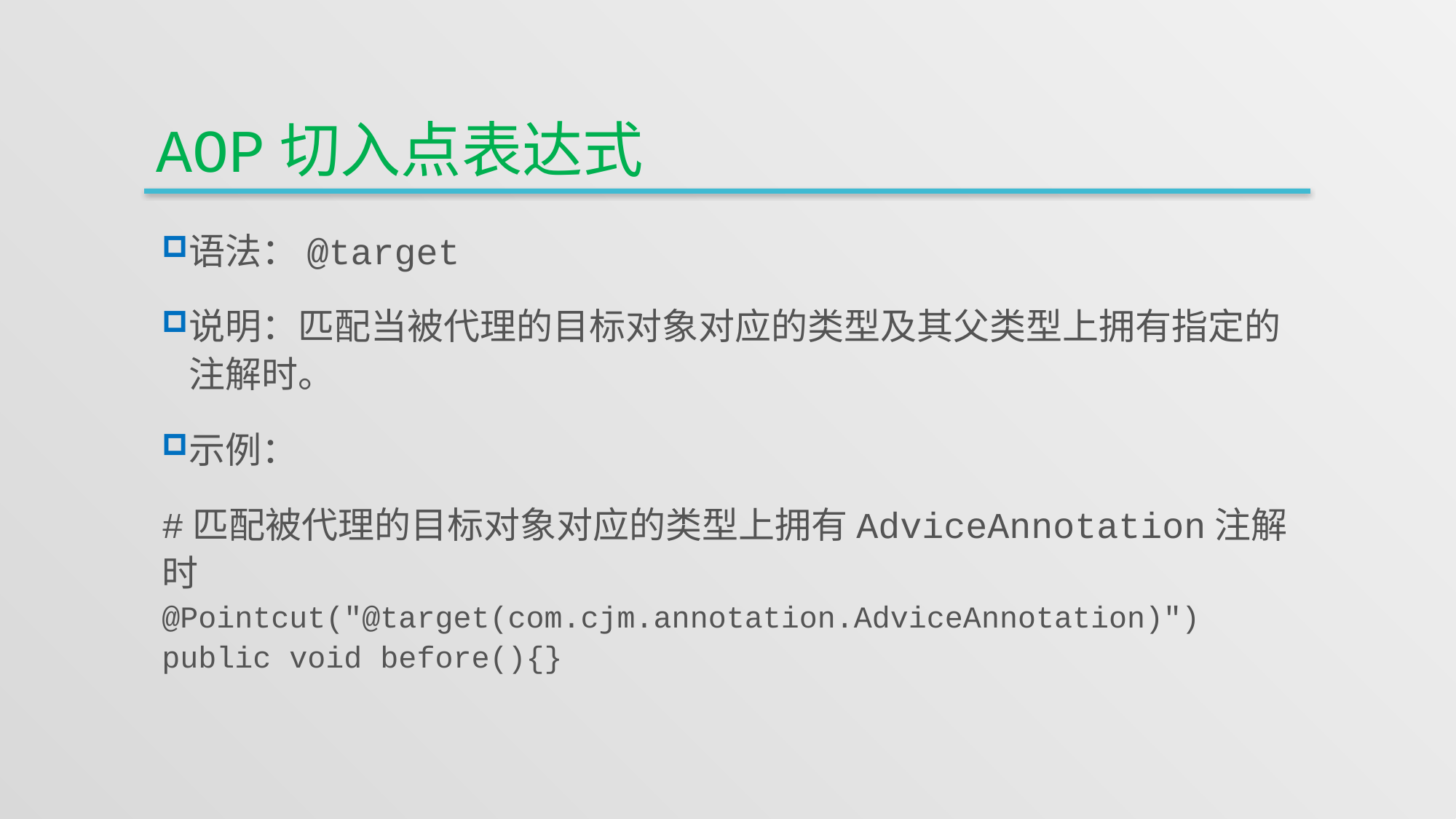

# aop切入点表达式
语法：@target
说明：匹配当被代理的目标对象对应的类型及其父类型上拥有指定的注解时。
示例：
#匹配被代理的目标对象对应的类型上拥有AdviceAnnotation注解时
@Pointcut("@target(com.cjm.annotation.AdviceAnnotation)")
public void before(){}